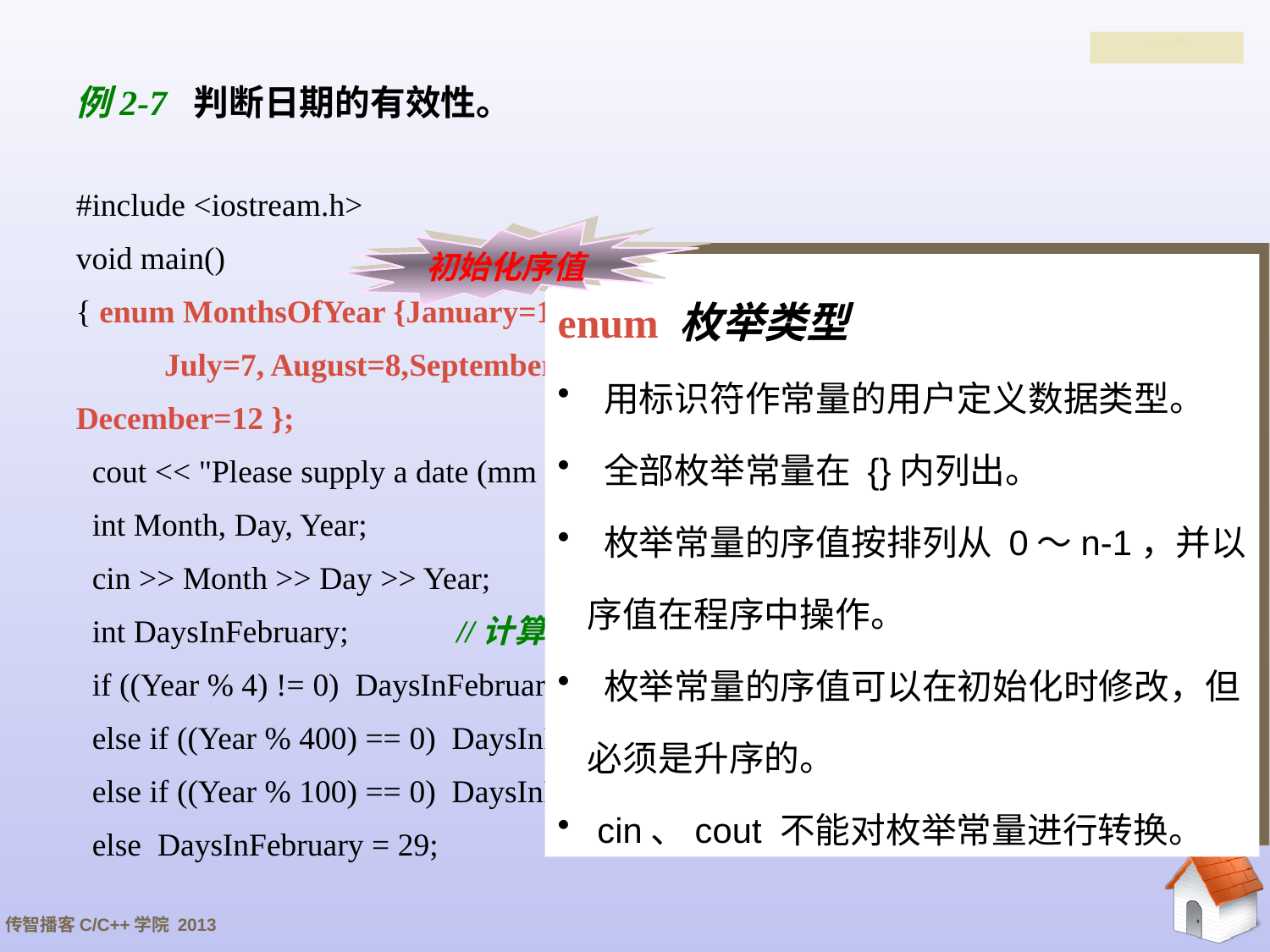

# 2.1.2  switch 语句
例2-7  判断日期的有效性。
#include <iostream.h>
void main()
{ enum MonthsOfYear {January=1,February=2,March=3,April=4,May=5,June=6,
           July=7, August=8,September=9, October=10, November=11, December=12 };
  cout << "Please supply a date (mm dd yyyy): ";	     //提示输入数据
  int Month, Day, Year;
  cin >> Month >> Day >> Year;
  int DaysInFebruary; 	//计算2月的天数
  if ((Year % 4) != 0)  DaysInFebruary = 28;
  else if ((Year % 400) == 0)  DaysInFebruary = 29;
  else if ((Year % 100) == 0)  DaysInFebruary = 28;
  else  DaysInFebruary = 29;
初始化序值
enum 枚举类型
 用标识符作常量的用户定义数据类型。
 全部枚举常量在 {}内列出。
 枚举常量的序值按排列从 0～n-1，并以序值在程序中操作。
 枚举常量的序值可以在初始化时修改，但必须是升序的。
 cin、cout 不能对枚举常量进行转换。